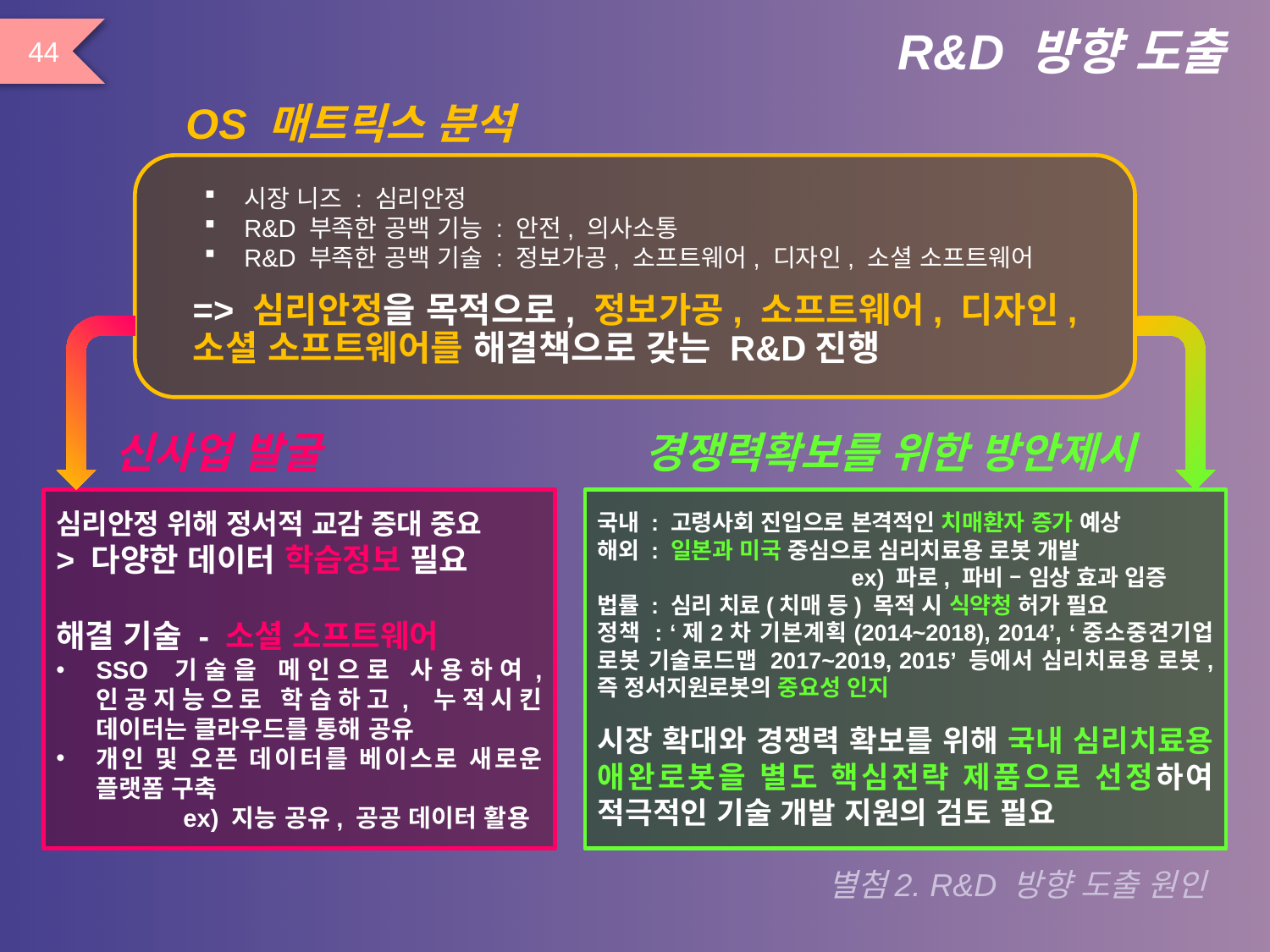

# R&D 방향 도출
44
OS 매트릭스 분석

시장 니즈 : 심리안정
R&D 부족한 공백 기능 : 안전, 의사소통
R&D 부족한 공백 기술 : 정보가공, 소프트웨어, 디자인, 소셜 소프트웨어
=> 심리안정을 목적으로, 정보가공, 소프트웨어, 디자인, 소셜 소프트웨어를 해결책으로 갖는 R&D진행

신사업 발굴
경쟁력확보를 위한 방안제시
심리안정 위해 정서적 교감 증대 중요
> 다양한 데이터 학습정보 필요

해결 기술 - 소셜 소프트웨어
SSO 기술을 메인으로 사용하여, 인공지능으로 학습하고, 누적시킨 데이터는 클라우드를 통해 공유
개인 및 오픈 데이터를 베이스로 새로운 플랫폼 구축
	ex) 지능 공유, 공공 데이터 활용
국내 : 고령사회 진입으로 본격적인 치매환자 증가 예상
해외 : 일본과 미국 중심으로 심리치료용 로봇 개발
		ex) 파로, 파비 – 임상 효과 입증
법률 : 심리 치료(치매 등) 목적 시 식약청 허가 필요
정책 : ‘제2차 기본계획(2014~2018), 2014’, ‘중소중견기업 로봇 기술로드맵 2017~2019, 2015’ 등에서 심리치료용 로봇, 즉 정서지원로봇의 중요성 인지

시장 확대와 경쟁력 확보를 위해 국내 심리치료용 애완로봇을 별도 핵심전략 제품으로 선정하여 적극적인 기술 개발 지원의 검토 필요
별첨2. R&D 방향 도출 원인